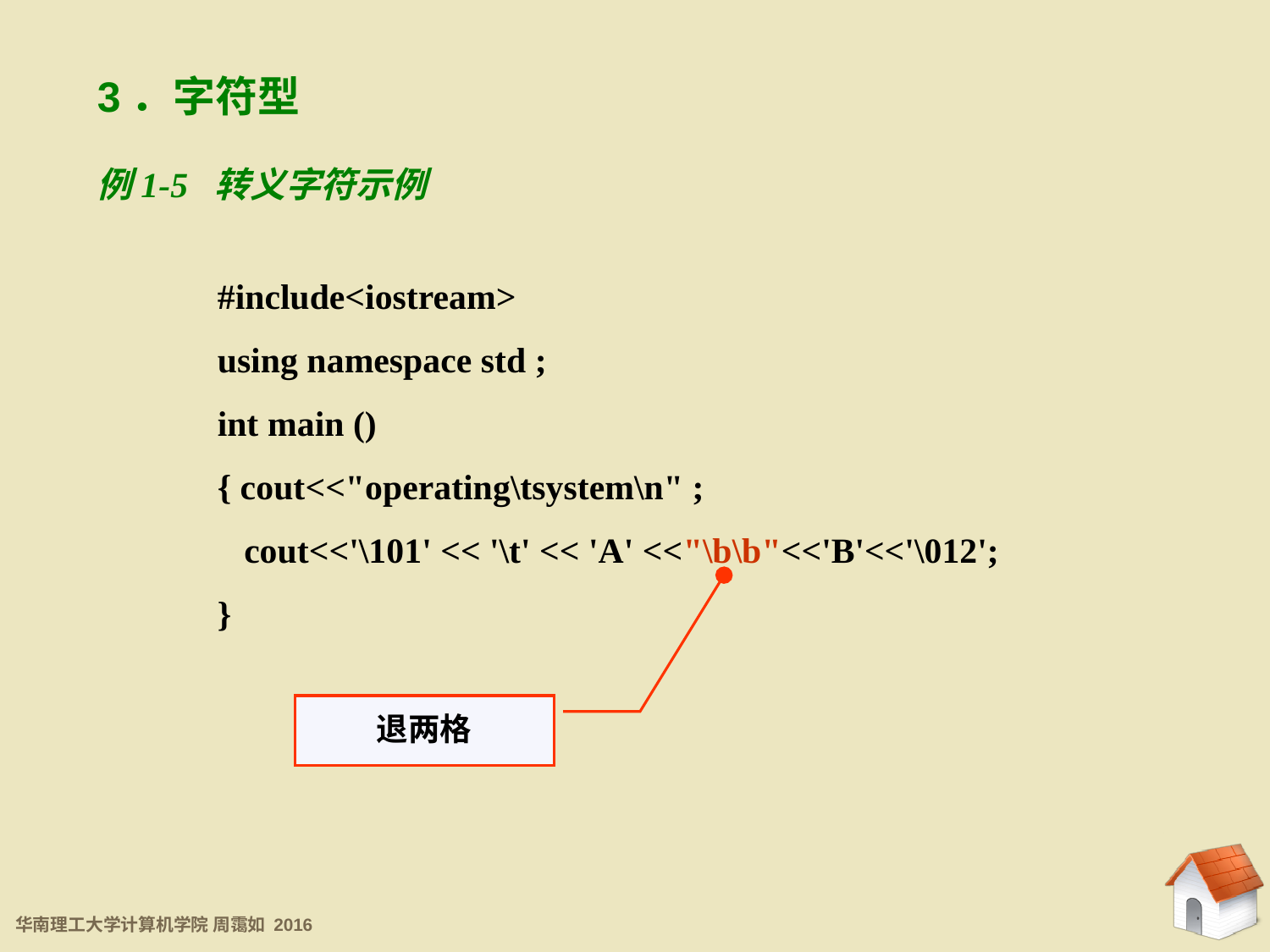

3．字符型
例1-5  转义字符示例
#include<iostream>
using namespace std ;
int main ()
{ cout<<"operating\tsystem\n" ;
   cout<<'\101' << '\t' << 'A' <<"\b\b"<<'B'<<'\012';
}
退两格